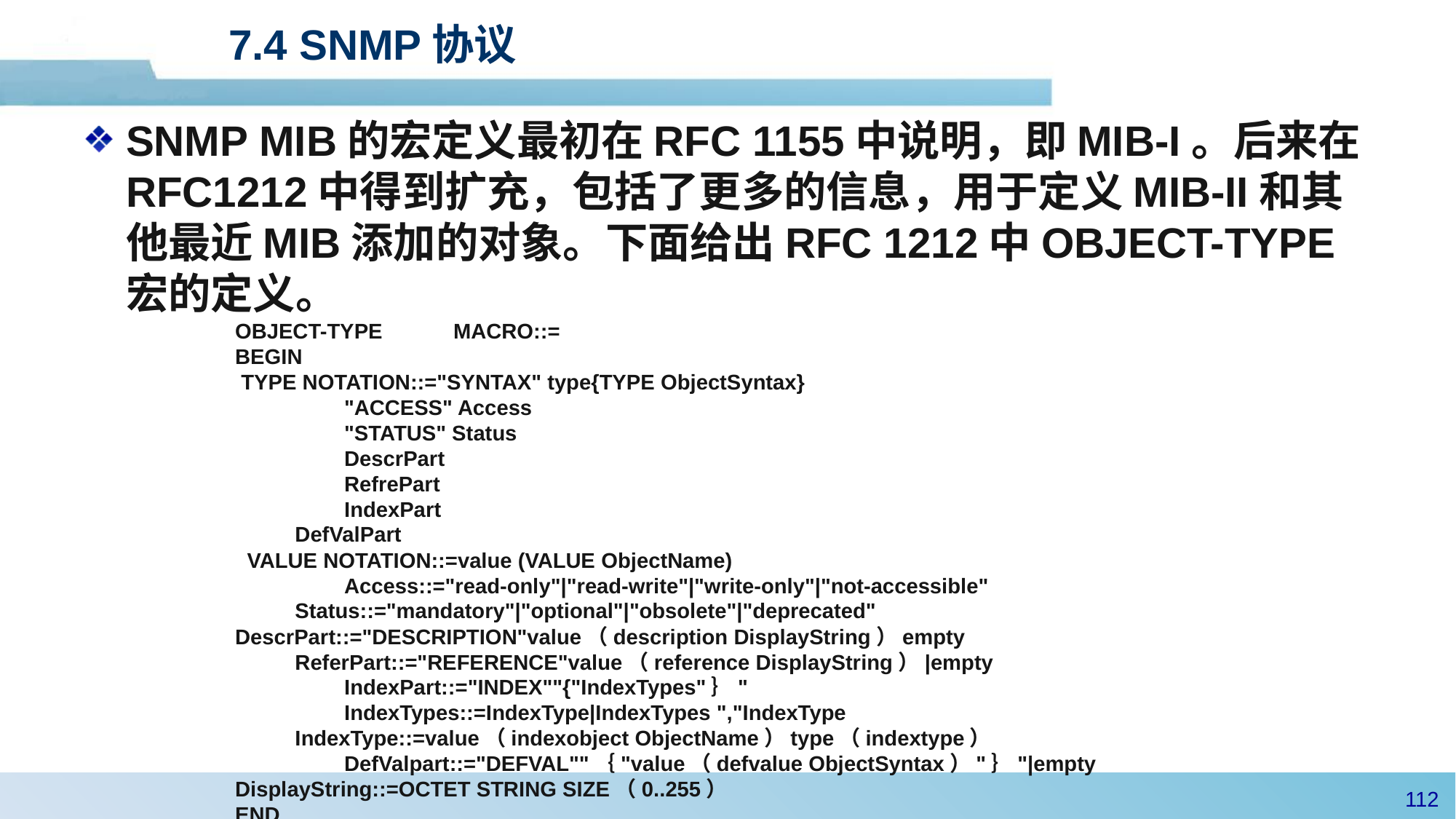

# 7.4 SNMP协议
SNMP MIB的宏定义最初在RFC 1155中说明，即MIB-I。后来在RFC1212中得到扩充，包括了更多的信息，用于定义MIB-II和其他最近MIB添加的对象。下面给出RFC 1212中OBJECT-TYPE宏的定义。
	OBJECT-TYPE	MACRO::=
	BEGIN
	 TYPE NOTATION::="SYNTAX" type{TYPE ObjectSyntax}
   		"ACCESS" Access
	   	"STATUS" Status
		DescrPart
		RefrePart
		IndexPart
	          DefValPart
	  VALUE NOTATION::=value (VALUE ObjectName)
      		Access::="read-only"|"read-write"|"write-only"|"not-accessible"
	          Status::="mandatory"|"optional"|"obsolete"|"deprecated"
        	DescrPart::="DESCRIPTION"value（description DisplayString）empty
	          ReferPart::="REFERENCE"value（reference DisplayString）|empty
		IndexPart::="INDEX""{"IndexTypes"｝"
      	 	IndexTypes::=IndexType|IndexTypes ","IndexType
	          IndexType::=value（indexobject ObjectName）type（indextype）
		DefValpart::="DEFVAL""｛"value（defvalue ObjectSyntax）"｝"|empty
        	DisplayString::=OCTET STRING SIZE（0..255）
	END

112